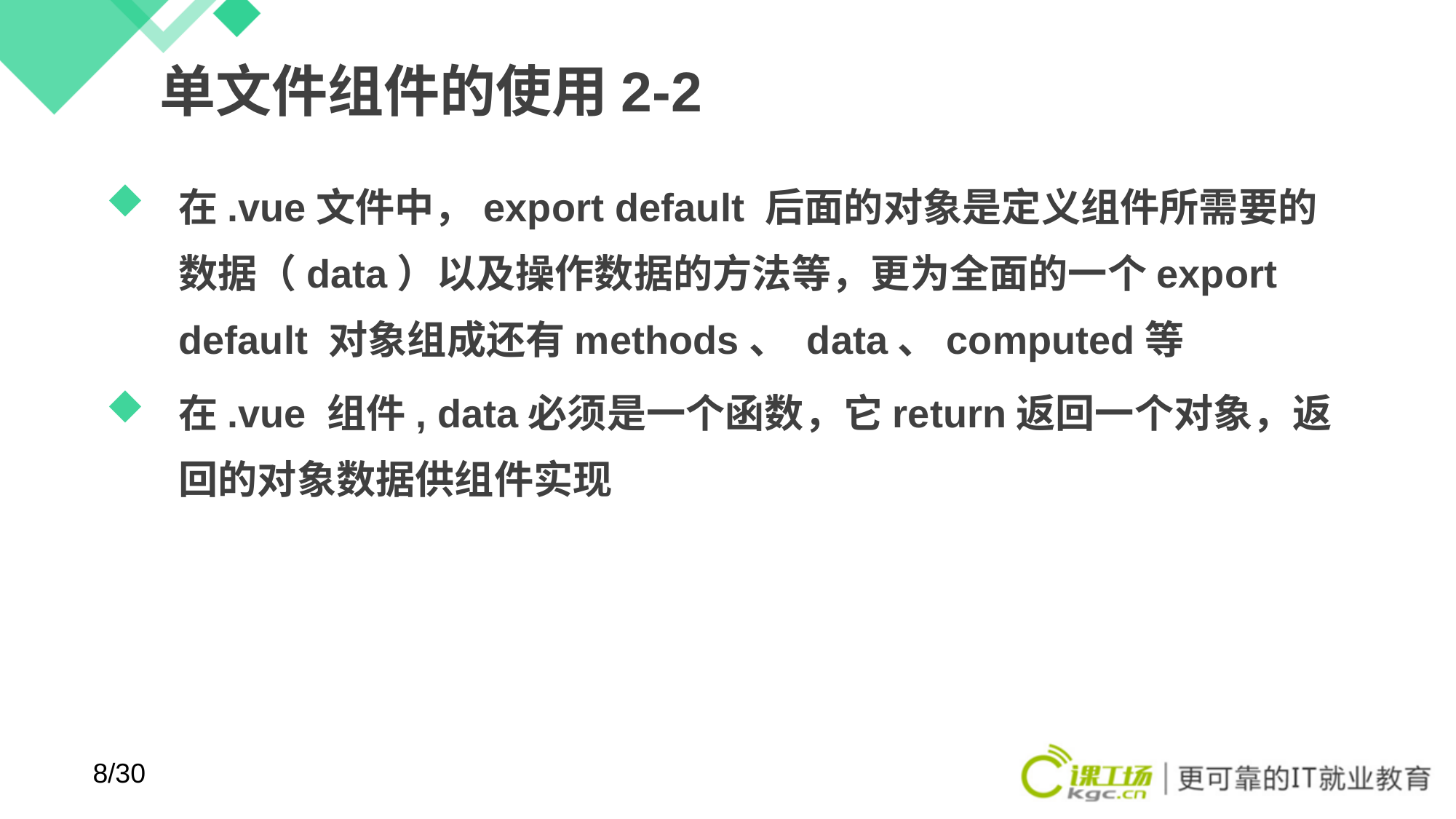

# 单文件组件的使用2-2
在.vue文件中，export default 后面的对象是定义组件所需要的数据（data）以及操作数据的方法等，更为全面的一个export default 对象组成还有methods、 data、computed等
在.vue 组件, data必须是一个函数，它return返回一个对象，返回的对象数据供组件实现